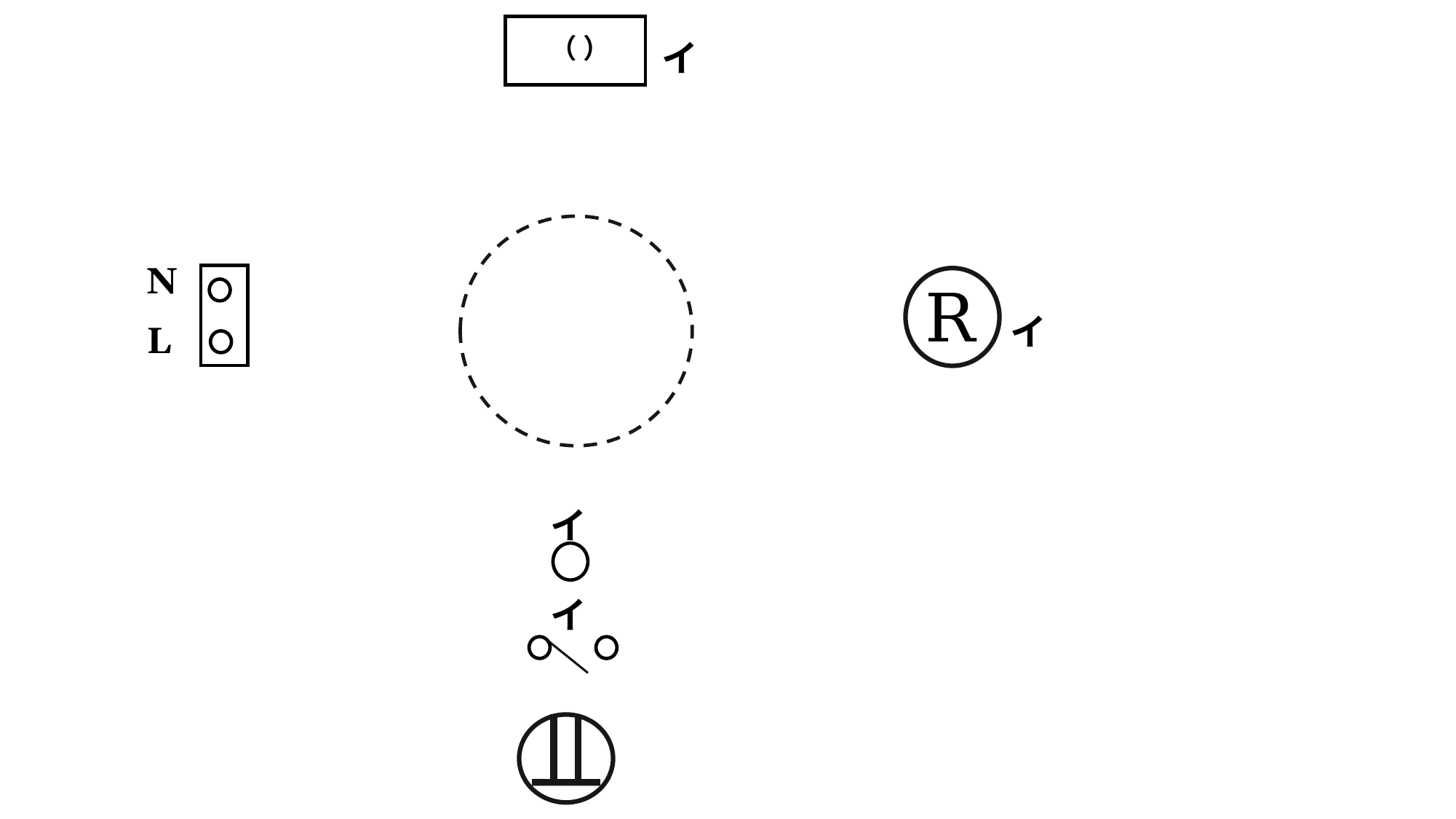

（）
（ ）
 イ

N

R

（）
イ
L

イ

イ